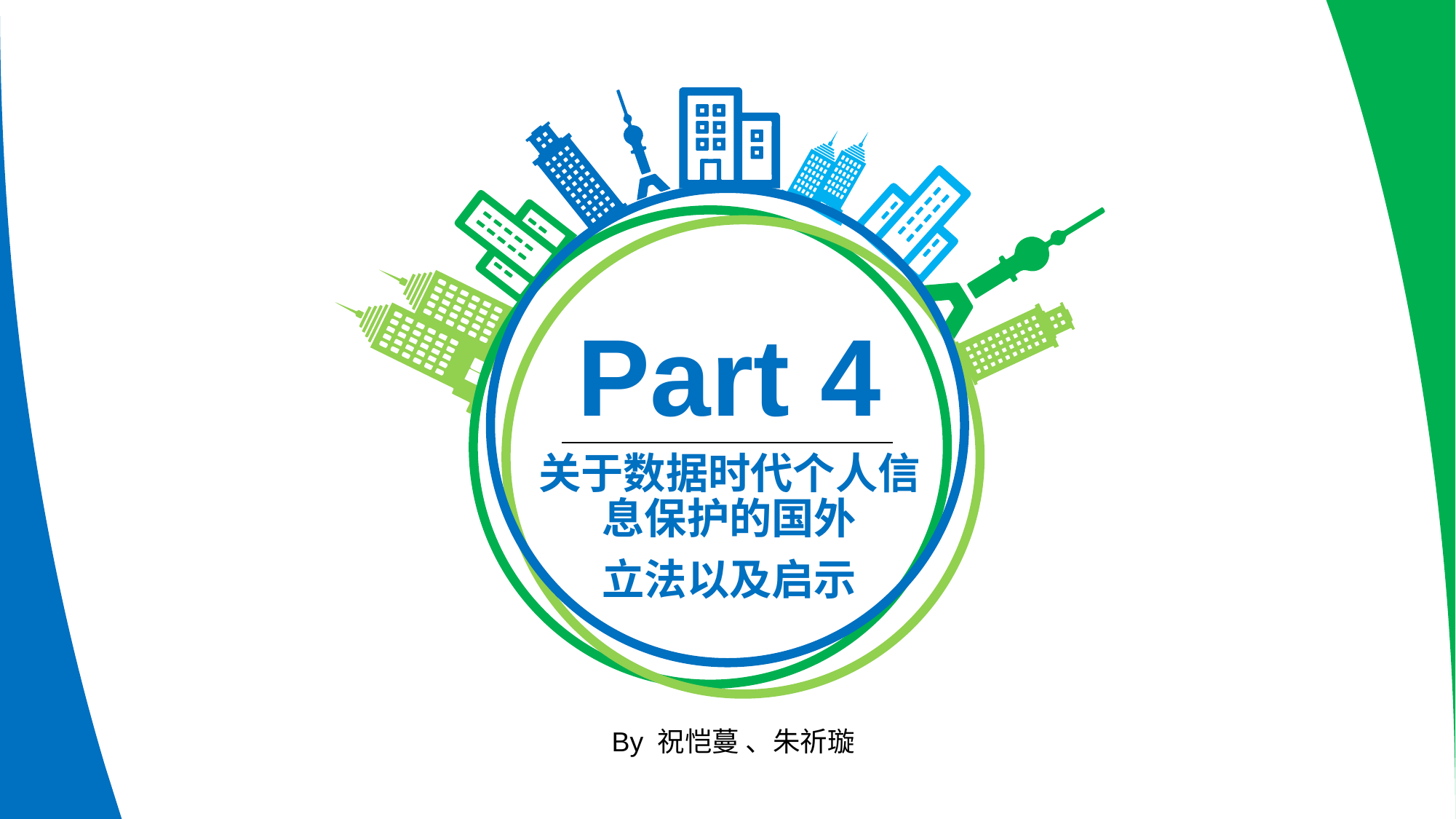

Part 4
关于数据时代个人信息保护的国外
立法以及启示
By 祝恺蔓 、朱祈璇